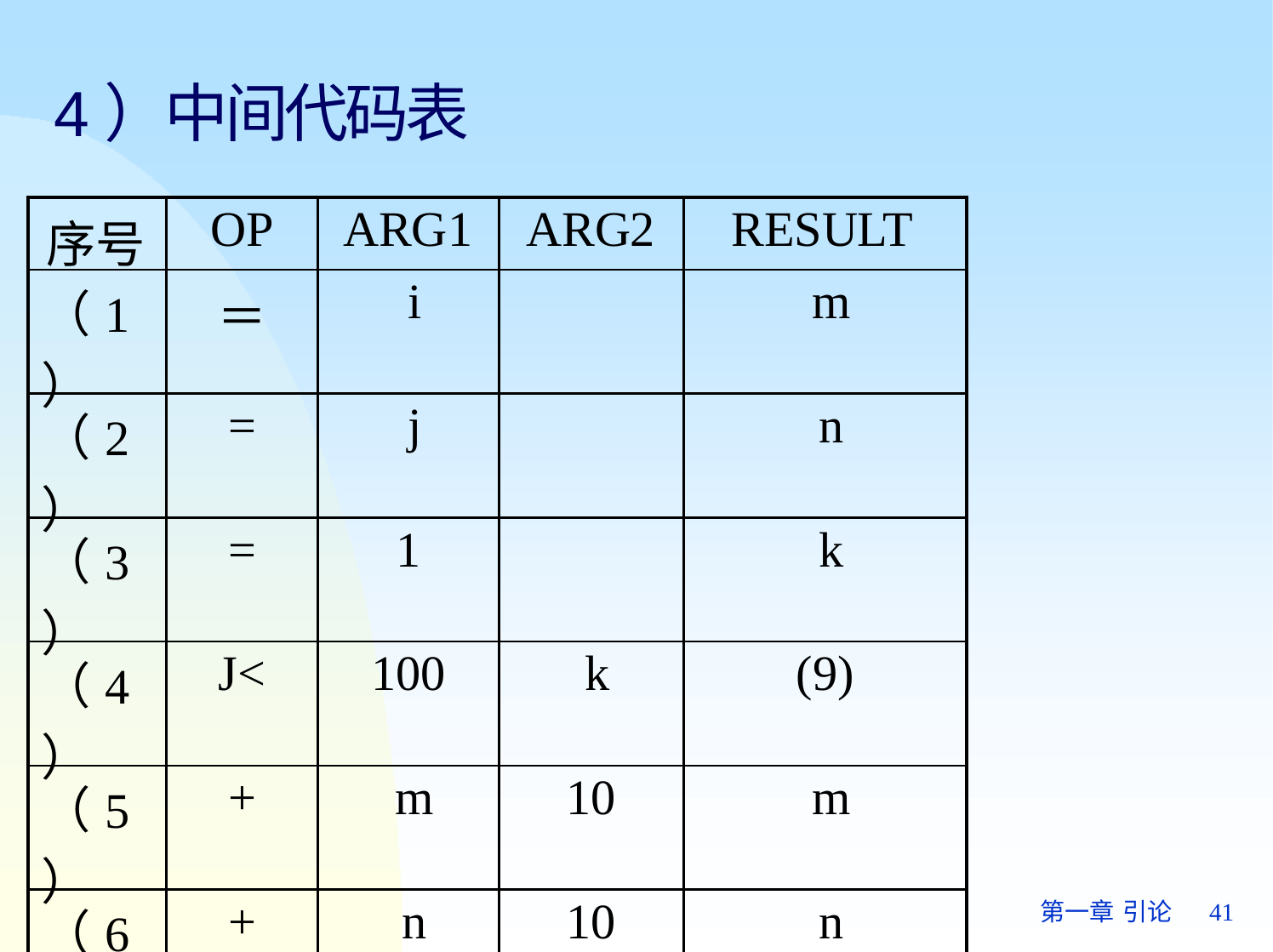

# 4）中间代码表
| 序号 | OP | ARG1 | ARG2 | RESULT |
| --- | --- | --- | --- | --- |
| （1） | ＝ | i |  | m |
| （2） | = | j |  | n |
| （3） | = | 1 |  | k |
| （4） | J< | 100 | k | (9) |
| （5） | + | m | 10 | m |
| （6） | + | n | 10 | n |
| （7） | + | k | 1 | k |
| （8） | j |  |  | (4) |
| （9） | return |  |  |  |
第一章 引论	41